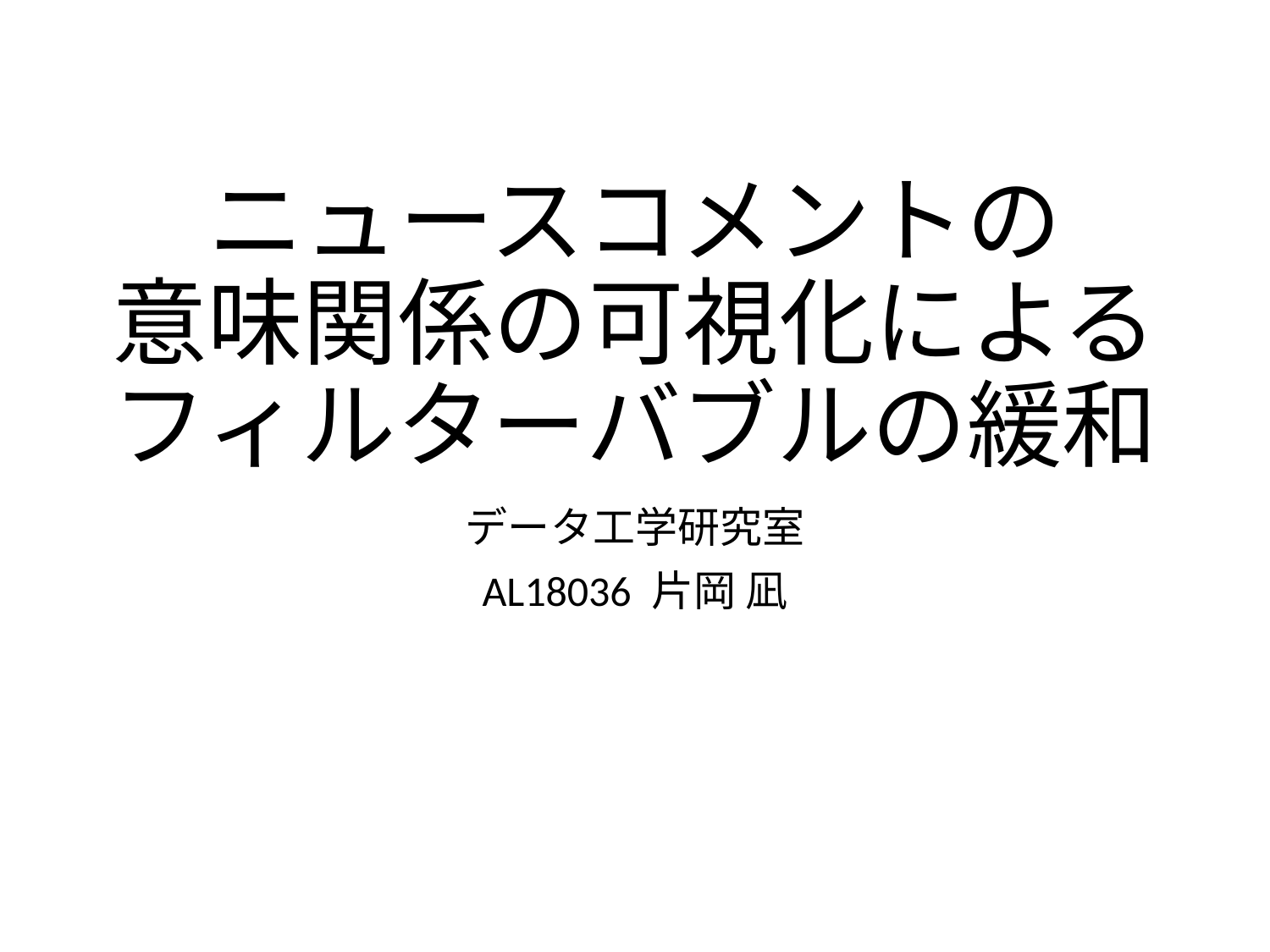

# ニュースコメントの 意味関係の可視化によるフィルターバブルの緩和
データ工学研究室
AL18036 片岡 凪